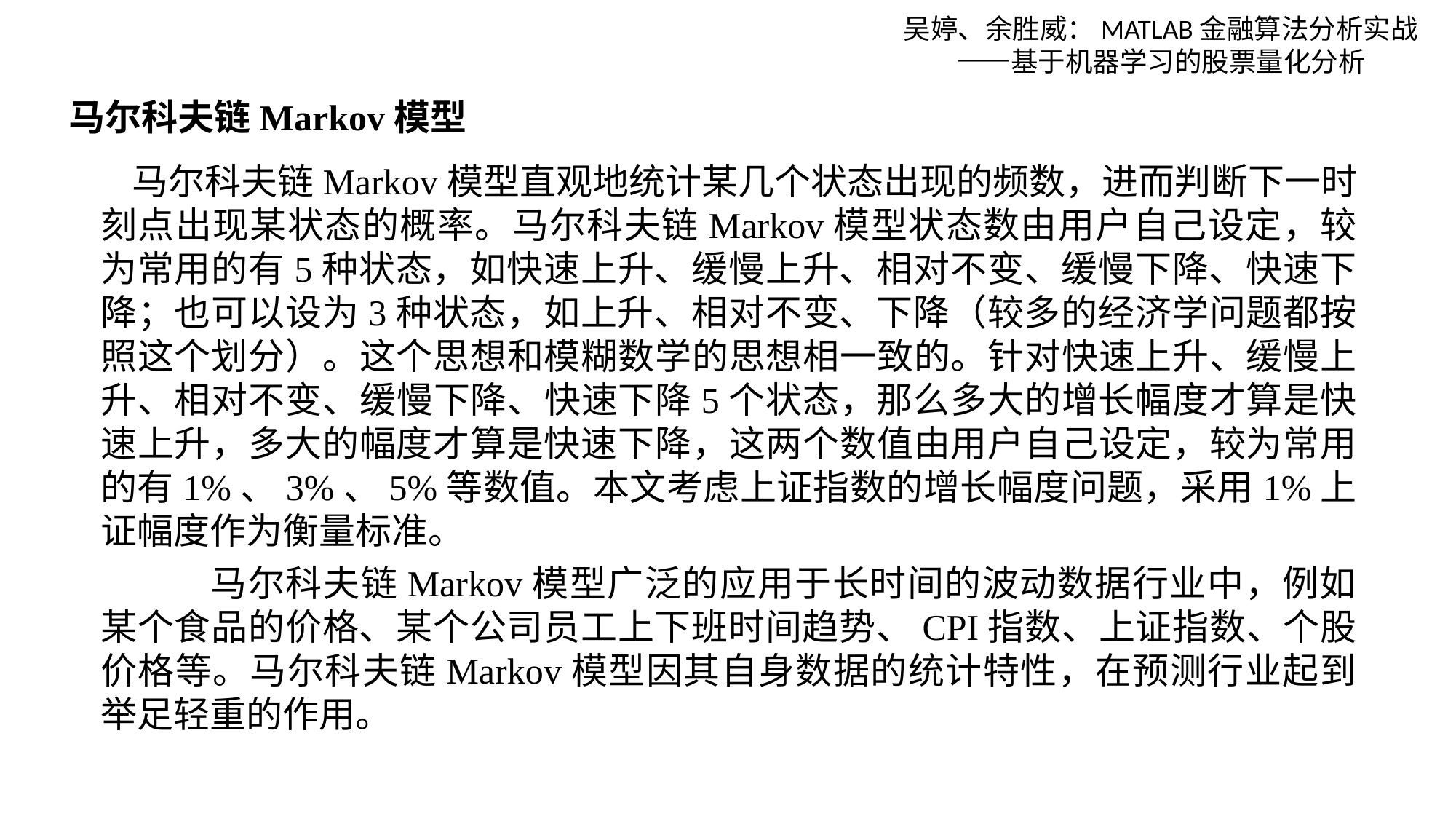

吴婷、余胜威：MATLAB金融算法分析实战——基于机器学习的股票量化分析
马尔科夫链Markov模型
马尔科夫链Markov模型直观地统计某几个状态出现的频数，进而判断下一时刻点出现某状态的概率。马尔科夫链Markov模型状态数由用户自己设定，较为常用的有5种状态，如快速上升、缓慢上升、相对不变、缓慢下降、快速下降；也可以设为3种状态，如上升、相对不变、下降（较多的经济学问题都按照这个划分）。这个思想和模糊数学的思想相一致的。针对快速上升、缓慢上升、相对不变、缓慢下降、快速下降5个状态，那么多大的增长幅度才算是快速上升，多大的幅度才算是快速下降，这两个数值由用户自己设定，较为常用的有1%、3%、5%等数值。本文考虑上证指数的增长幅度问题，采用1%上证幅度作为衡量标准。
	马尔科夫链Markov模型广泛的应用于长时间的波动数据行业中，例如某个食品的价格、某个公司员工上下班时间趋势、CPI指数、上证指数、个股价格等。马尔科夫链Markov模型因其自身数据的统计特性，在预测行业起到举足轻重的作用。